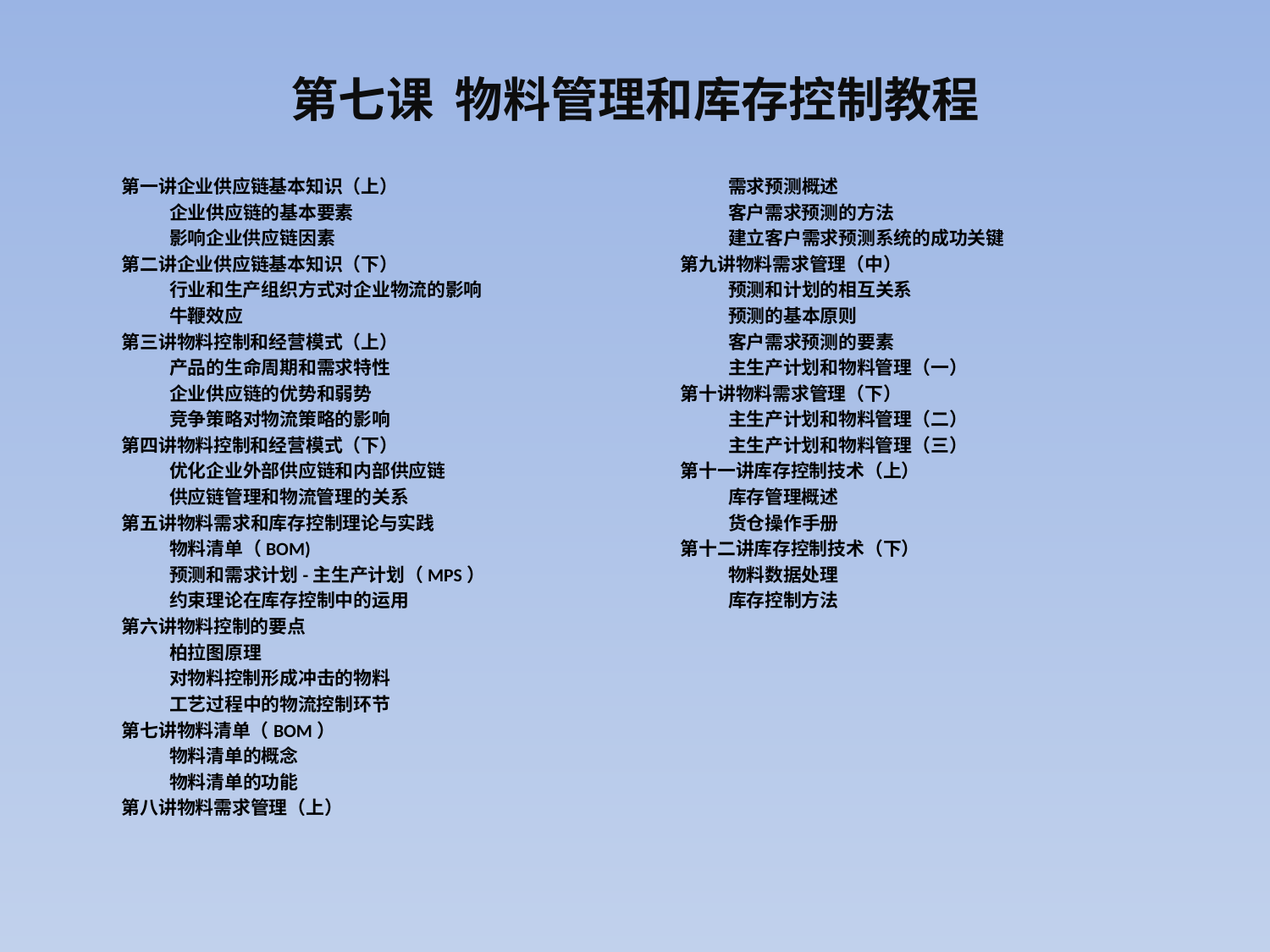

# 第七课  物料管理和库存控制教程
第一讲企业供应链基本知识（上）
	企业供应链的基本要素
	影响企业供应链因素
第二讲企业供应链基本知识（下）
	行业和生产组织方式对企业物流的影响
	牛鞭效应
第三讲物料控制和经营模式（上）
	产品的生命周期和需求特性
	企业供应链的优势和弱势
	竞争策略对物流策略的影响
第四讲物料控制和经营模式（下）
	优化企业外部供应链和内部供应链
	供应链管理和物流管理的关系
第五讲物料需求和库存控制理论与实践
	物料清单（BOM)
	预测和需求计划-主生产计划（MPS）
	约束理论在库存控制中的运用
第六讲物料控制的要点
	柏拉图原理
	对物料控制形成冲击的物料
	工艺过程中的物流控制环节
第七讲物料清单（BOM）
	物料清单的概念
	物料清单的功能
第八讲物料需求管理（上）
	需求预测概述
	客户需求预测的方法
	建立客户需求预测系统的成功关键
第九讲物料需求管理（中）
	预测和计划的相互关系
	预测的基本原则
	客户需求预测的要素
	主生产计划和物料管理（一）
第十讲物料需求管理（下）
	主生产计划和物料管理（二）
	主生产计划和物料管理（三）
第十一讲库存控制技术（上）
	库存管理概述
	货仓操作手册
第十二讲库存控制技术（下）
	物料数据处理
	库存控制方法